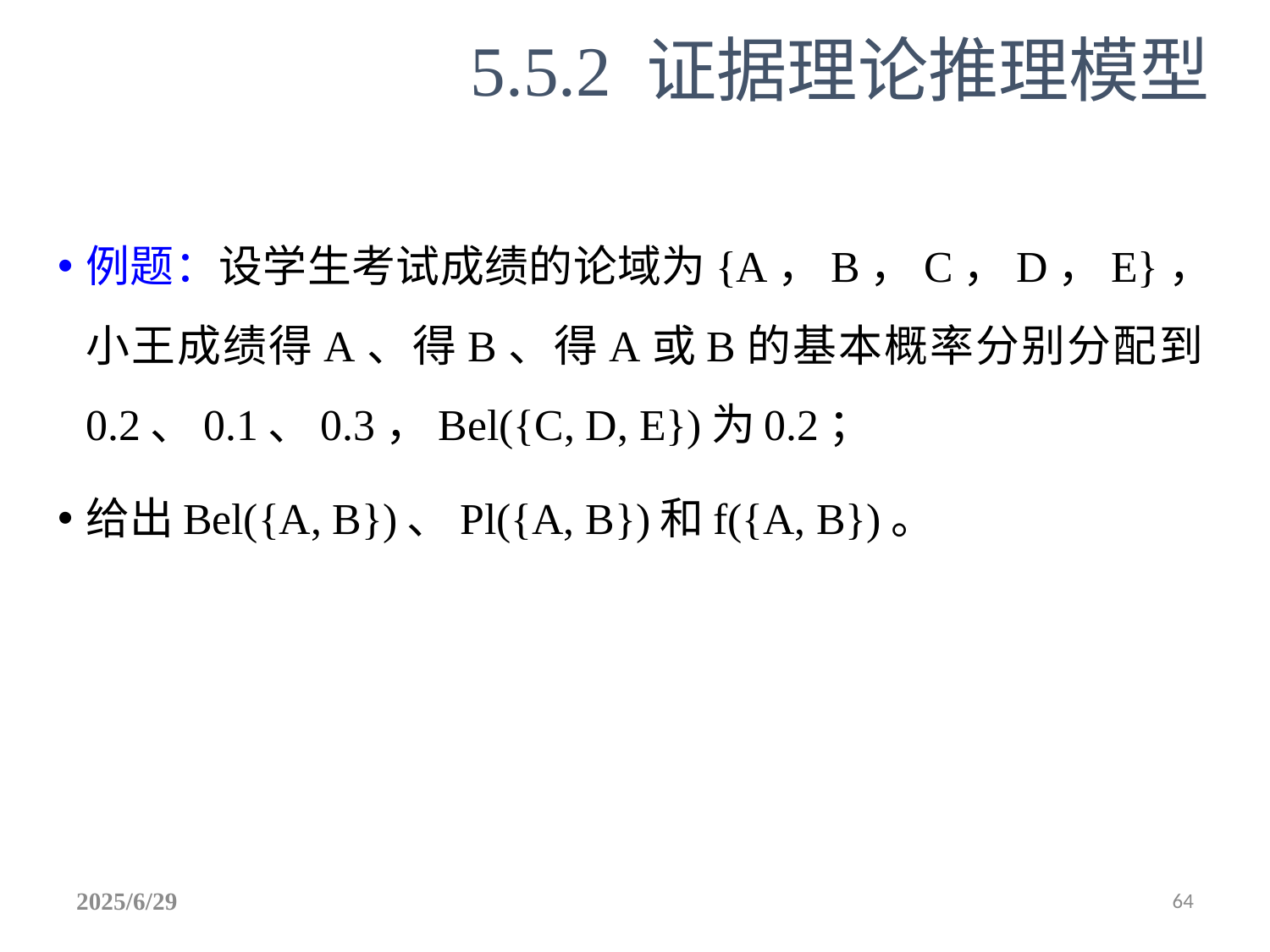

5.5.2 证据理论推理模型
例题：设学生考试成绩的论域为{A，B，C，D，E}，小王成绩得A、得B、得A或B的基本概率分别分配到0.2、0.1、0.3，Bel({C, D, E})为0.2；
给出Bel({A, B})、Pl({A, B})和f({A, B})。
2025/6/29
64